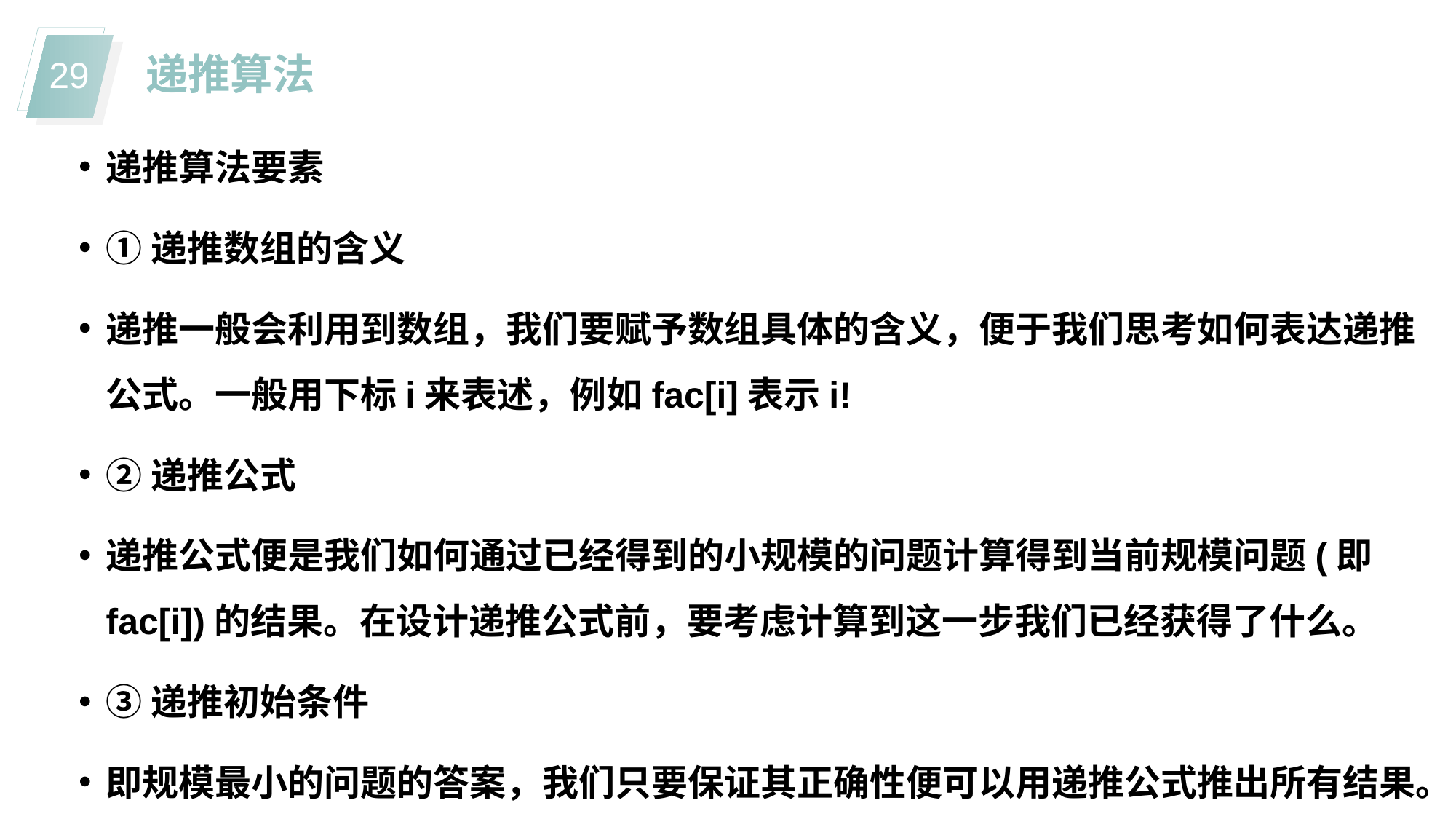

递推算法
递推算法要素
①递推数组的含义
递推一般会利用到数组，我们要赋予数组具体的含义，便于我们思考如何表达递推公式。一般用下标i来表述，例如fac[i]表示i!
②递推公式
递推公式便是我们如何通过已经得到的小规模的问题计算得到当前规模问题(即fac[i])的结果。在设计递推公式前，要考虑计算到这一步我们已经获得了什么。
③递推初始条件
即规模最小的问题的答案，我们只要保证其正确性便可以用递推公式推出所有结果。